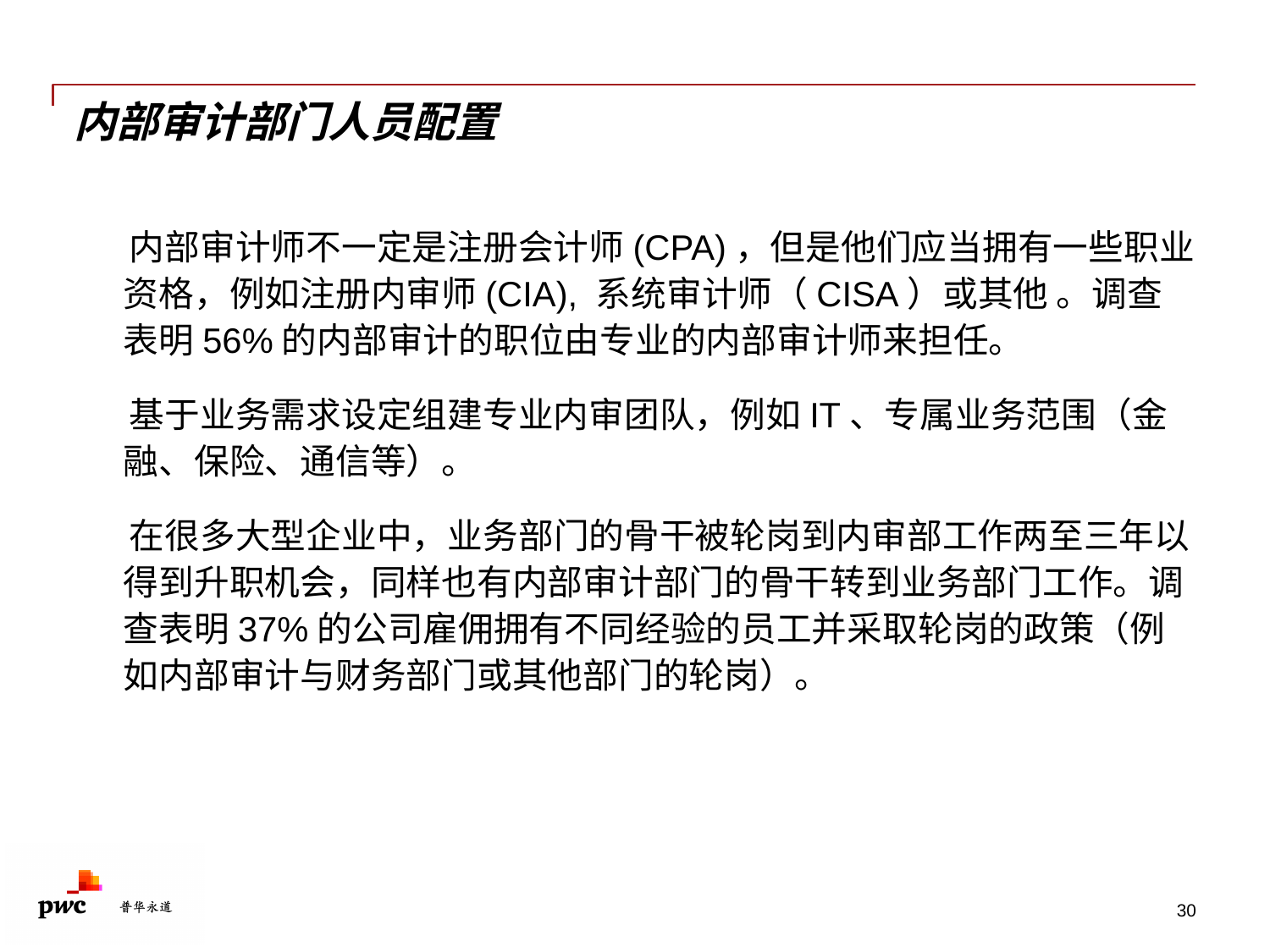

# 内部审计部门人员配置
      内部审计师不一定是注册会计师(CPA)，但是他们应当拥有一些职业资格，例如注册内审师(CIA), 系统审计师（CISA）或其他 。调查表明56%的内部审计的职位由专业的内部审计师来担任。
      基于业务需求设定组建专业内审团队，例如IT、专属业务范围（金融、保险、通信等）。
      在很多大型企业中，业务部门的骨干被轮岗到内审部工作两至三年以得到升职机会，同样也有内部审计部门的骨干转到业务部门工作。调查表明37%的公司雇佣拥有不同经验的员工并采取轮岗的政策（例如内部审计与财务部门或其他部门的轮岗）。
30